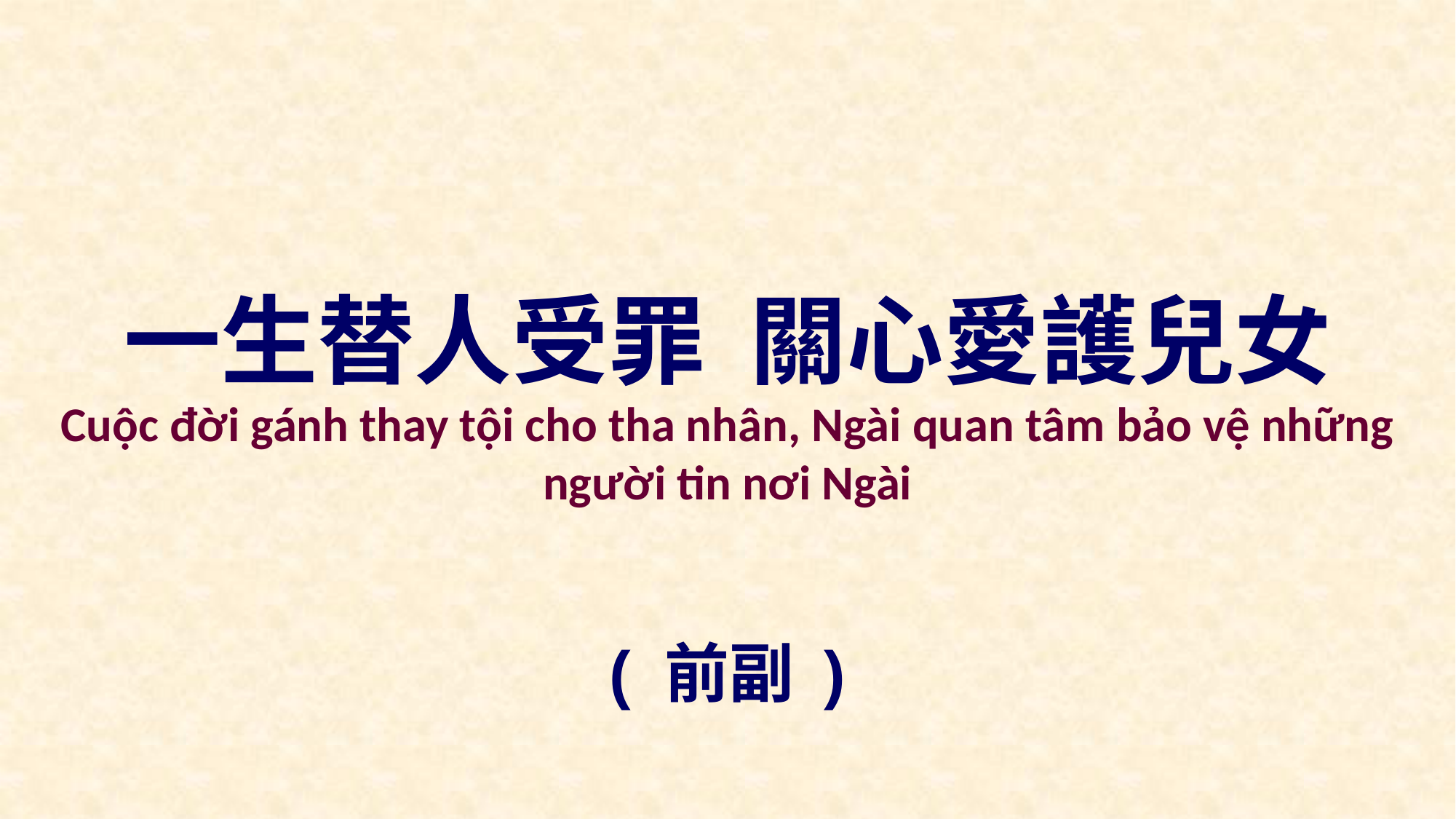

一生替人受罪  關心愛護兒女
Cuộc đời gánh thay tội cho tha nhân, Ngài quan tâm bảo vệ những người tin nơi Ngài
( 前副 )